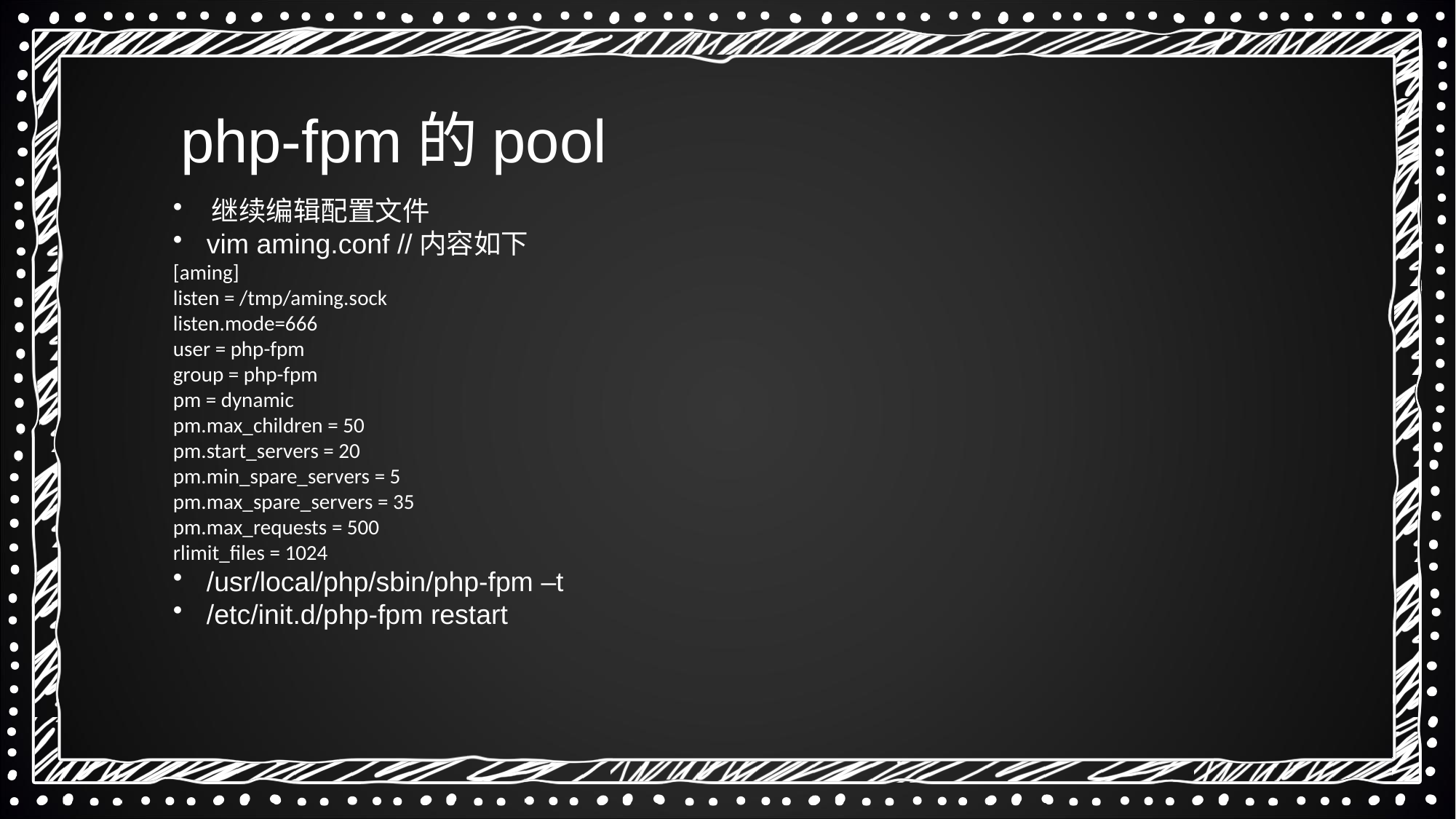

php-fpm的pool
 继续编辑配置文件
 vim aming.conf //内容如下
[aming]
listen = /tmp/aming.sock
listen.mode=666
user = php-fpm
group = php-fpm
pm = dynamic
pm.max_children = 50
pm.start_servers = 20
pm.min_spare_servers = 5
pm.max_spare_servers = 35
pm.max_requests = 500
rlimit_files = 1024
 /usr/local/php/sbin/php-fpm –t
 /etc/init.d/php-fpm restart